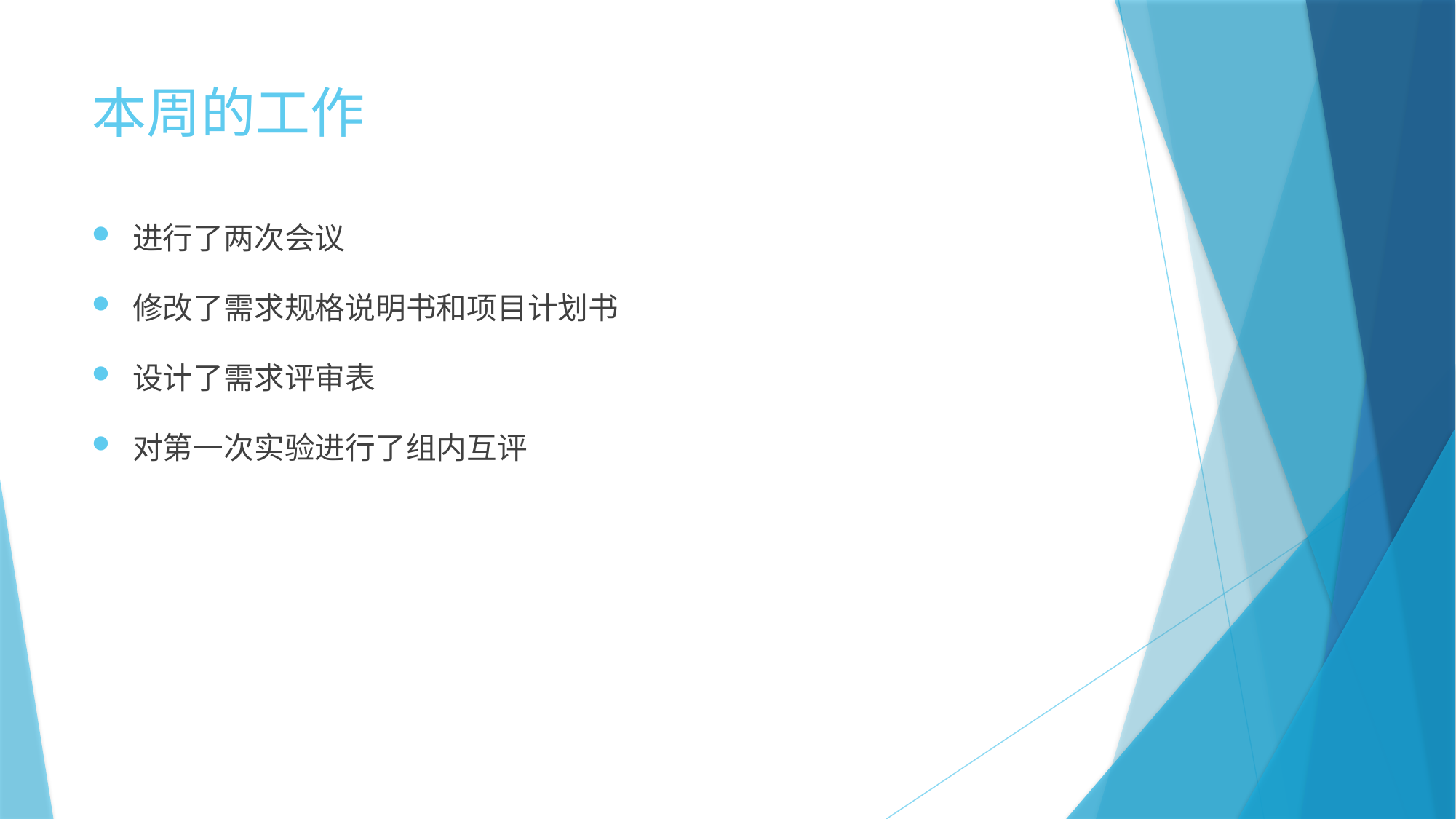

# 本周的工作
进行了两次会议
修改了需求规格说明书和项目计划书
设计了需求评审表
对第一次实验进行了组内互评